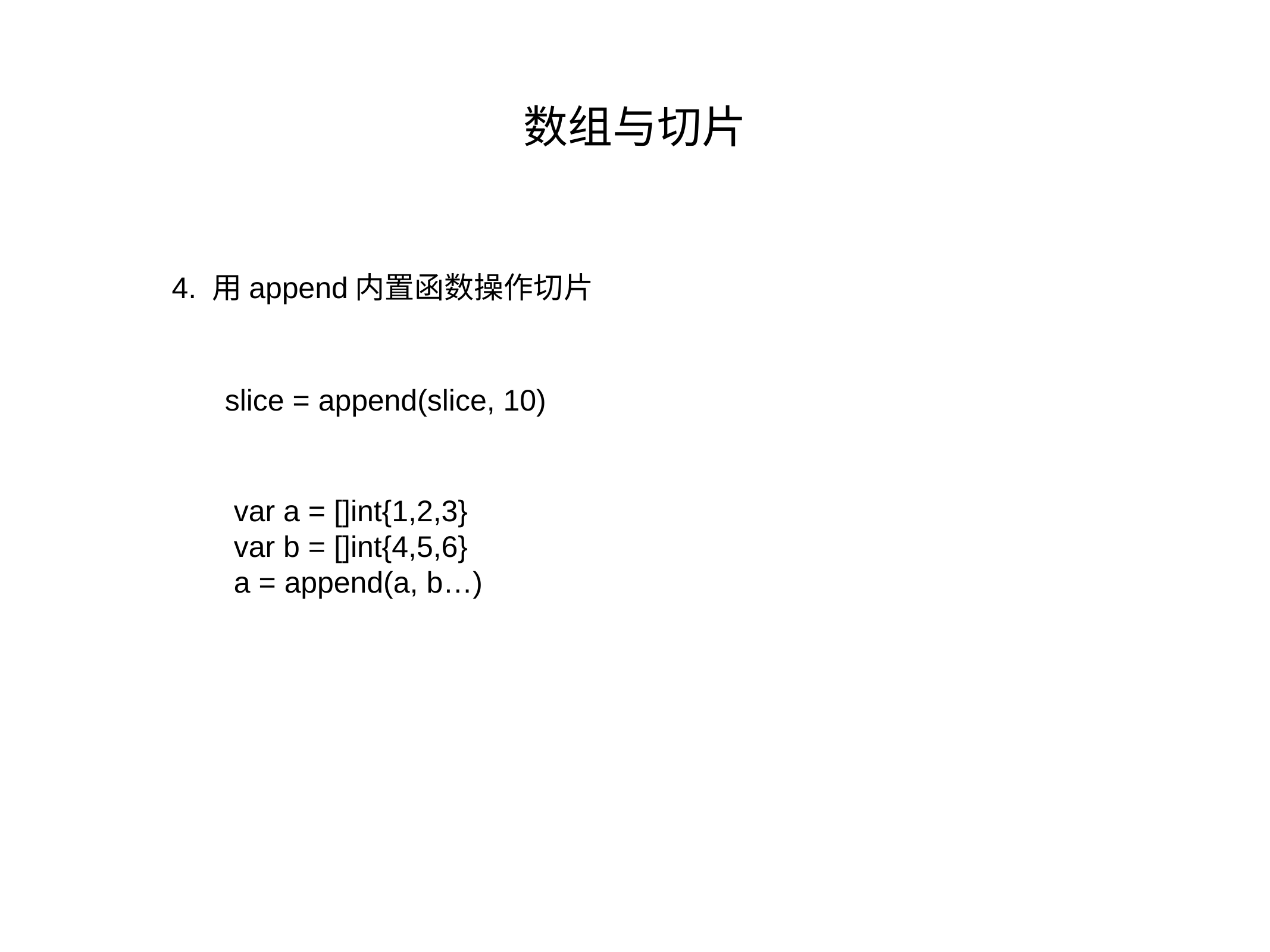

数组与切片
4. 用append内置函数操作切片
slice = append(slice, 10)
var a = []int{1,2,3}
var b = []int{4,5,6}
a = append(a, b…)